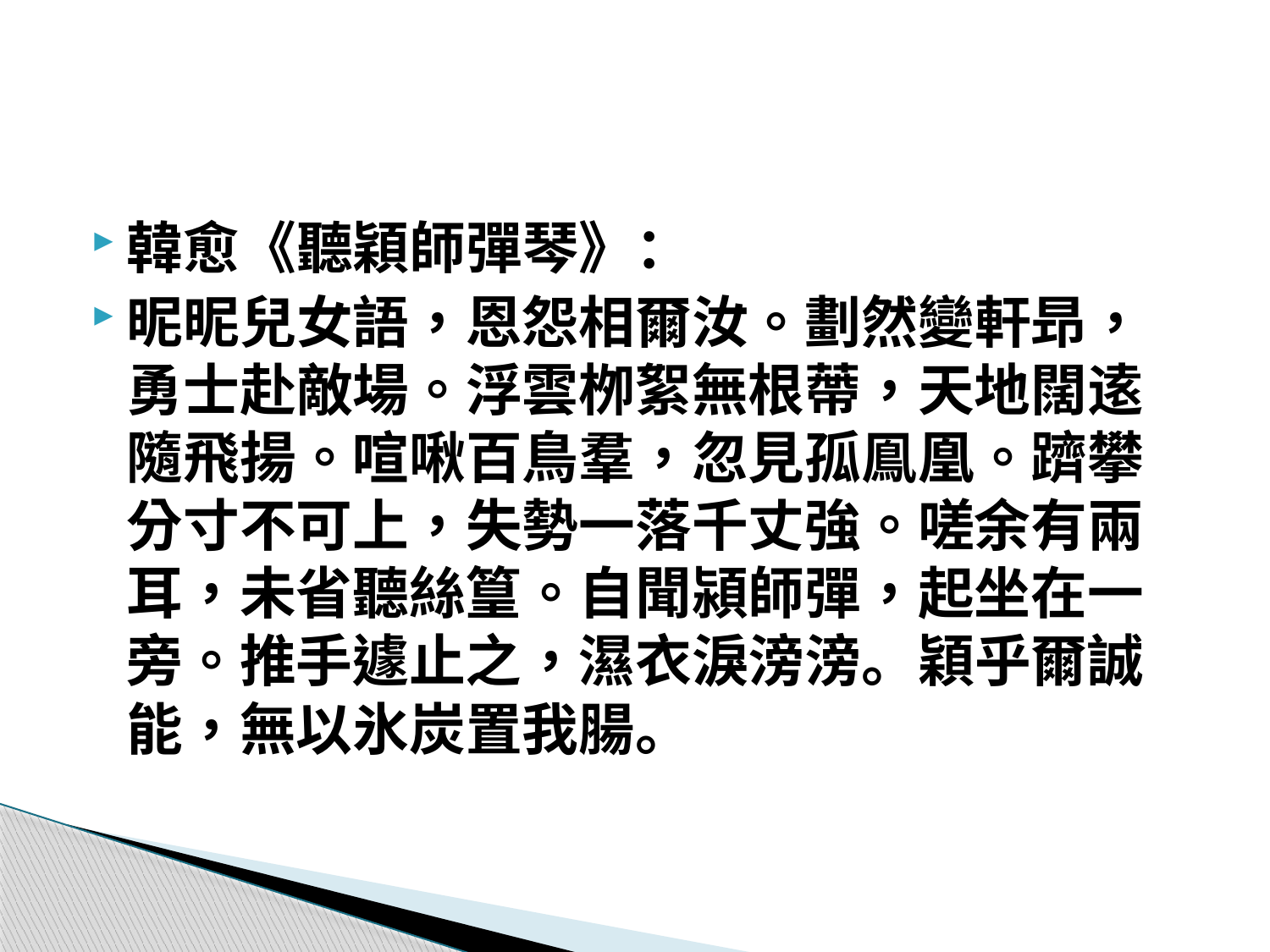

#
韓愈《聽穎師彈琴》：
昵昵兒女語，恩怨相爾汝。劃然變軒昻，勇士赴敵場。浮雲栁絮無根蔕，天地闊逺隨飛揚。喧啾百鳥羣，忽見孤鳯凰。躋攀分寸不可上，失勢一落千丈強。嗟余有兩耳，未省聽絲篁。自聞潁師彈，起坐在一旁。推手遽止之，濕衣淚滂滂。穎乎爾誠能，無以氷炭置我腸。